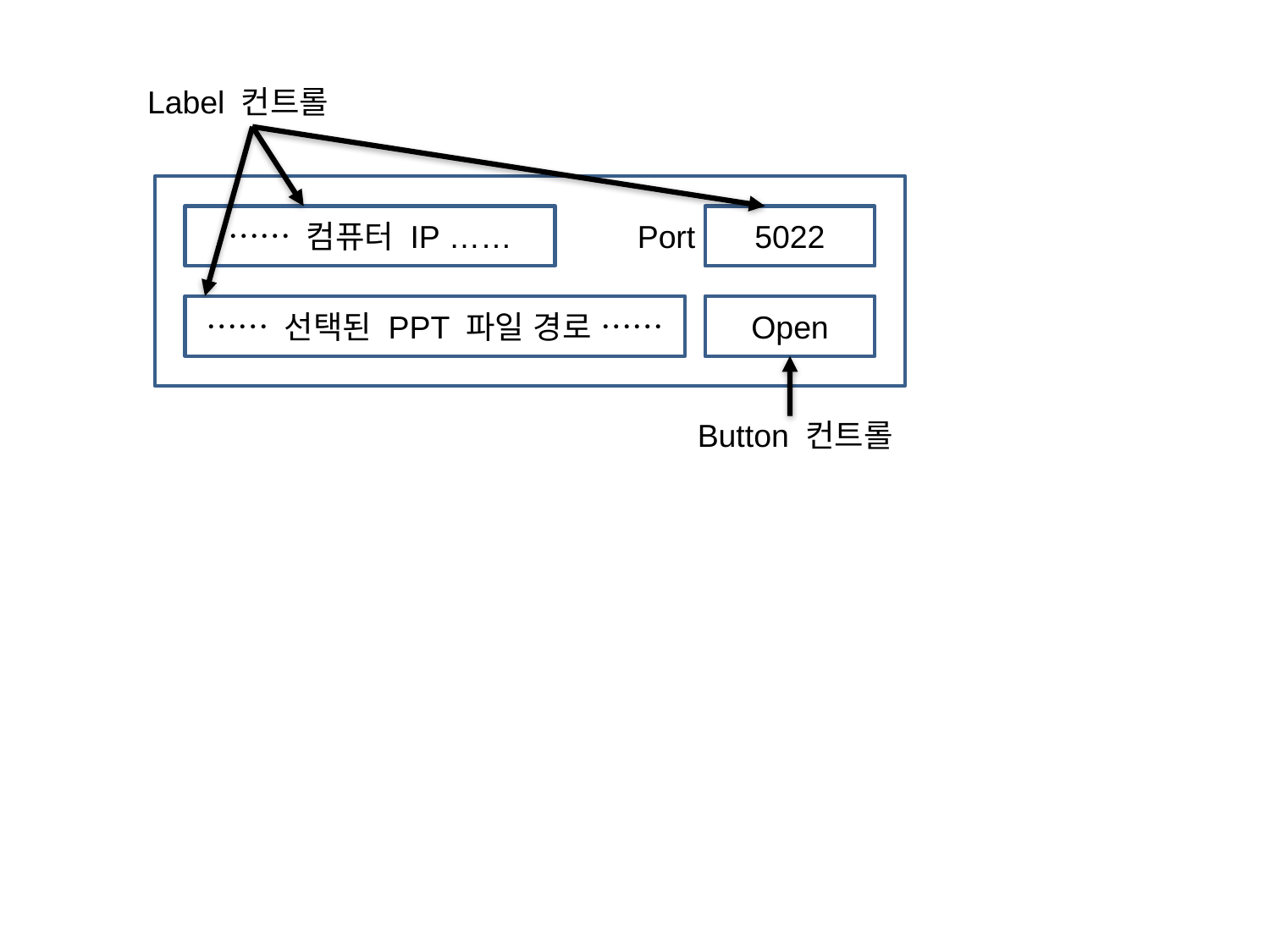

Label 컨트롤

…… 컴퓨터 IP ……
5022
Port
…… 선택된 PPT 파일 경로 ……
Open
Button 컨트롤